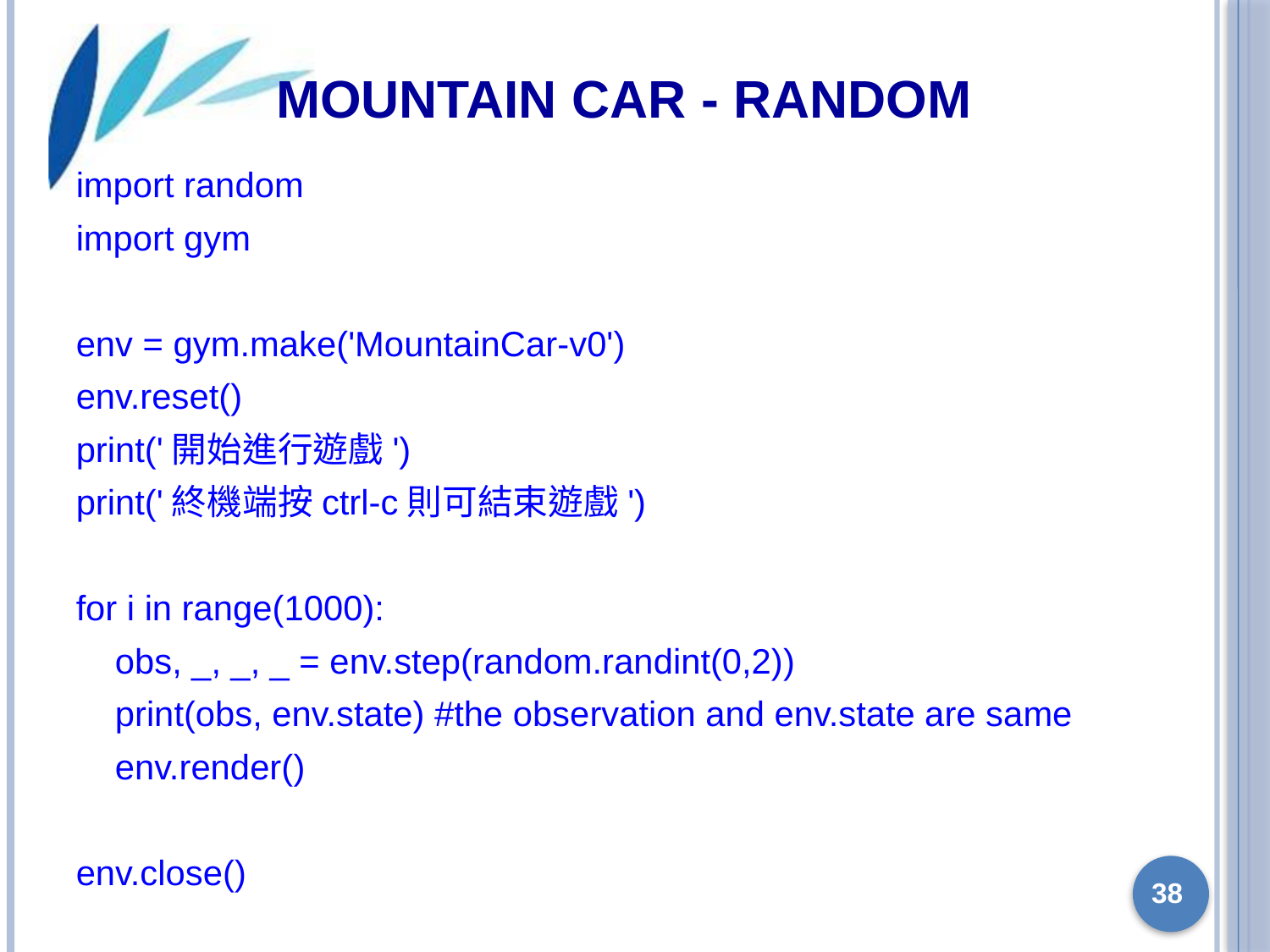

# Mountain Car - random
import random
import gym

env = gym.make('MountainCar-v0')
env.reset()
print('開始進行遊戲')
print('終機端按ctrl-c則可結束遊戲')

for i in range(1000):
    obs, _, _, _ = env.step(random.randint(0,2))
    print(obs, env.state) #the observation and env.state are same
    env.render()

env.close()
38